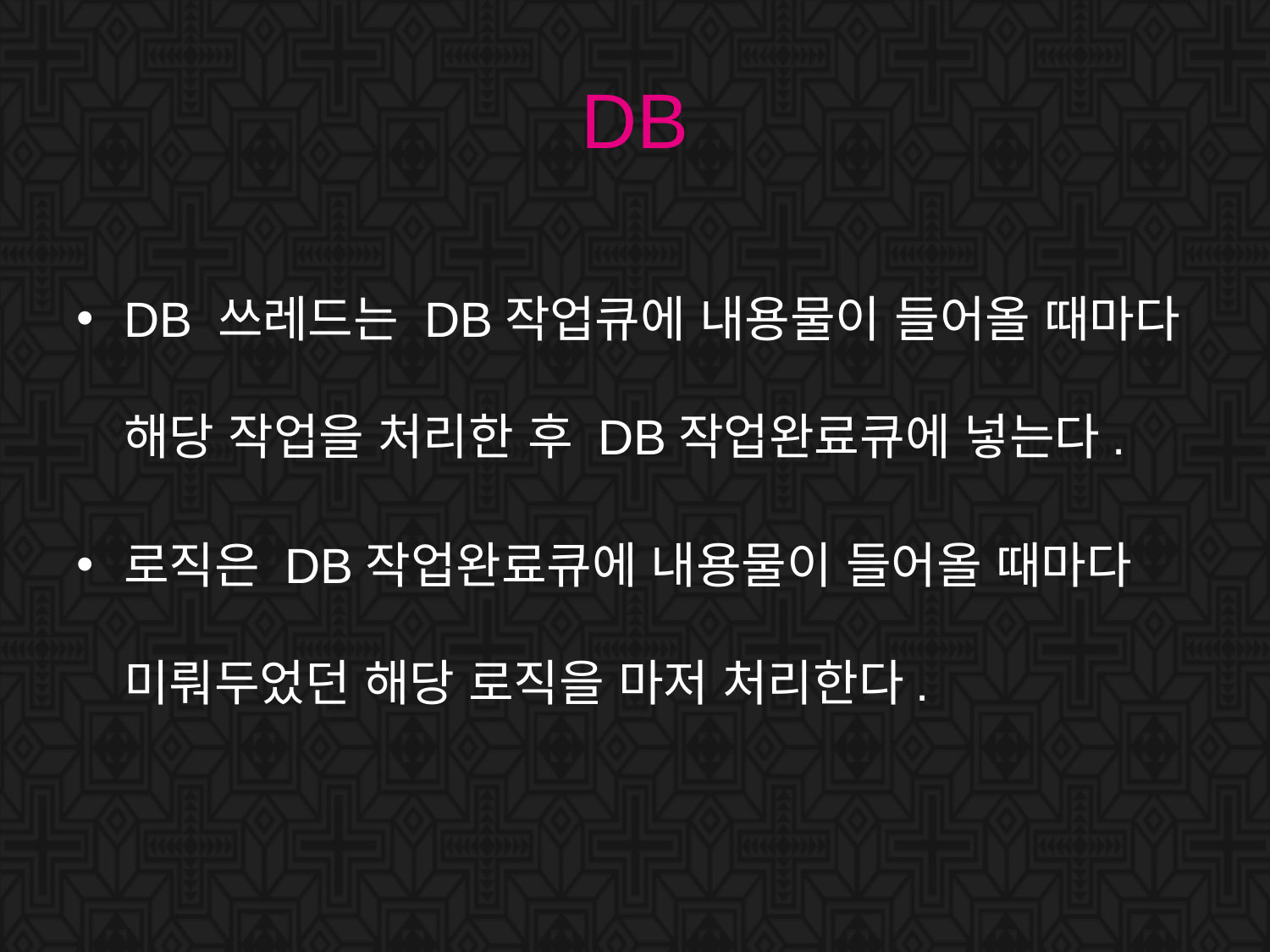

# DB
DB 쓰레드는 DB작업큐에 내용물이 들어올 때마다 해당 작업을 처리한 후 DB작업완료큐에 넣는다.
로직은 DB작업완료큐에 내용물이 들어올 때마다 미뤄두었던 해당 로직을 마저 처리한다.